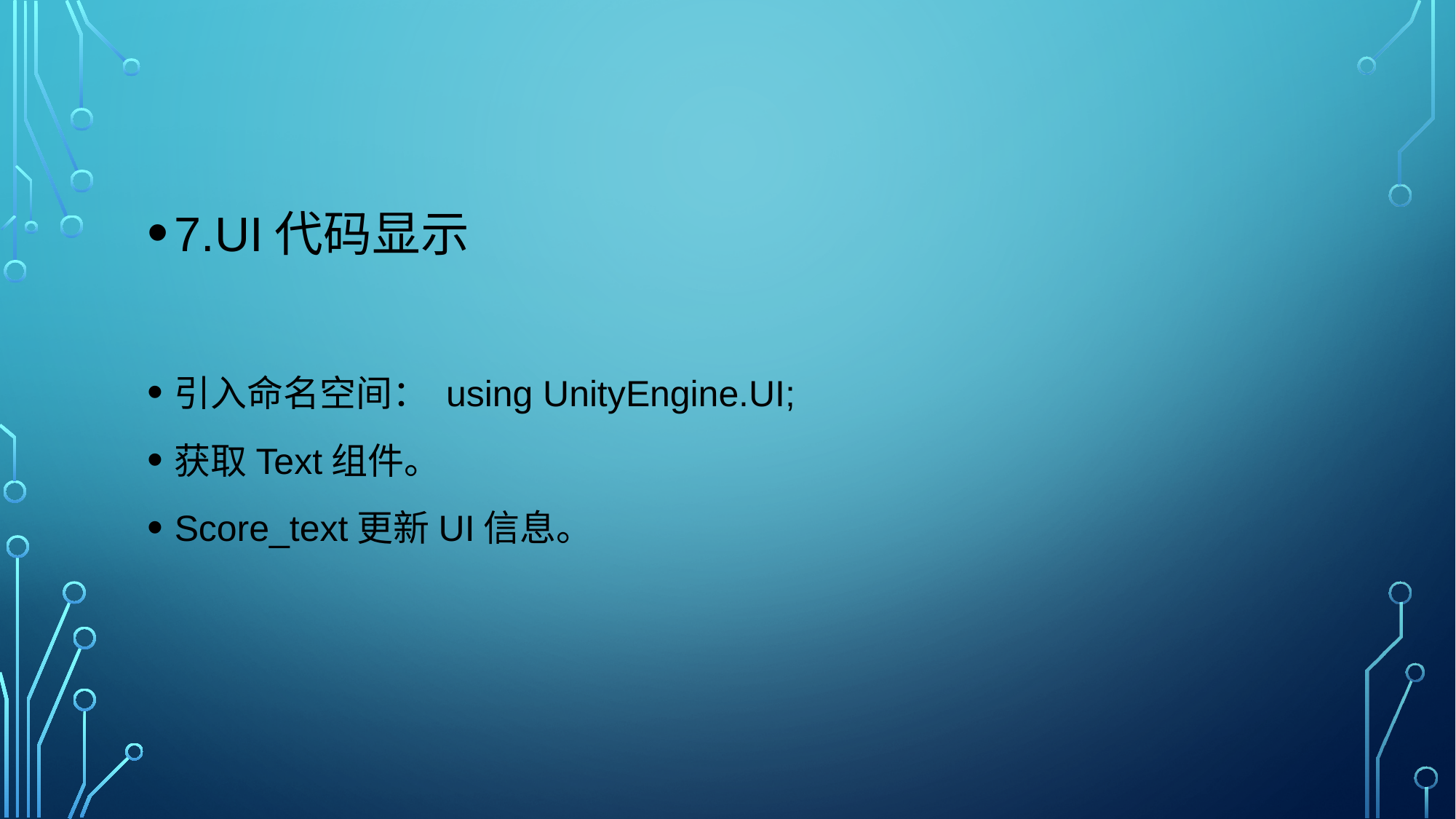

#
7.UI代码显示

引入命名空间： using UnityEngine.UI;
获取Text组件。
Score_text更新UI信息。